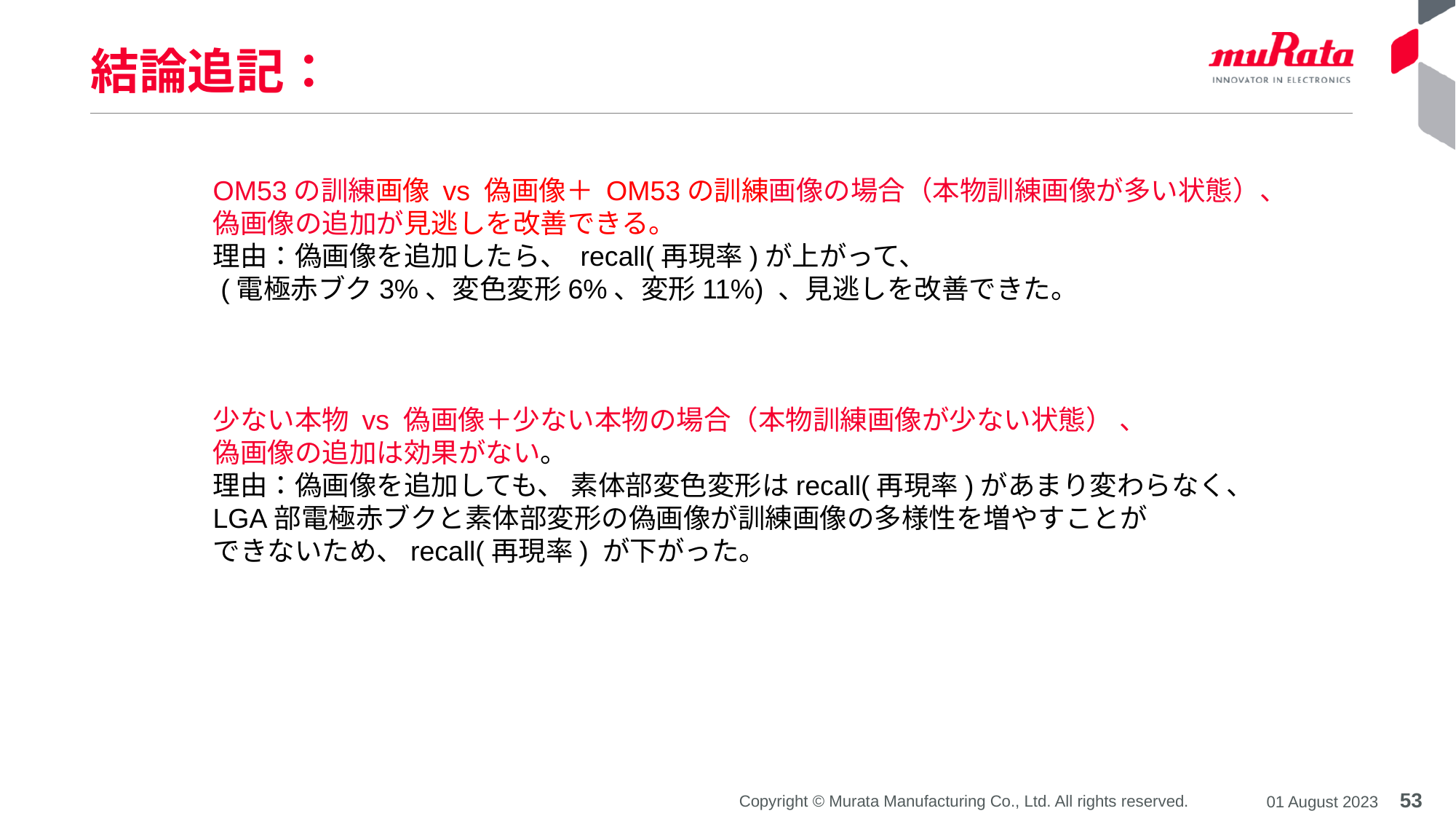

# 結論追記：
OM53の訓練画像 vs 偽画像＋ OM53の訓練画像の場合（本物訓練画像が多い状態）、
偽画像の追加が見逃しを改善できる。
理由：偽画像を追加したら、 recall(再現率)が上がって、
 (電極赤ブク3%、変色変形6%、変形11%) 、見逃しを改善できた。

少ない本物 vs 偽画像＋少ない本物の場合（本物訓練画像が少ない状態） 、
偽画像の追加は効果がない。
理由：偽画像を追加しても、 素体部変色変形はrecall(再現率)があまり変わらなく、 LGA部電極赤ブクと素体部変形の偽画像が訓練画像の多様性を増やすことが
できないため、recall(再現率) が下がった。